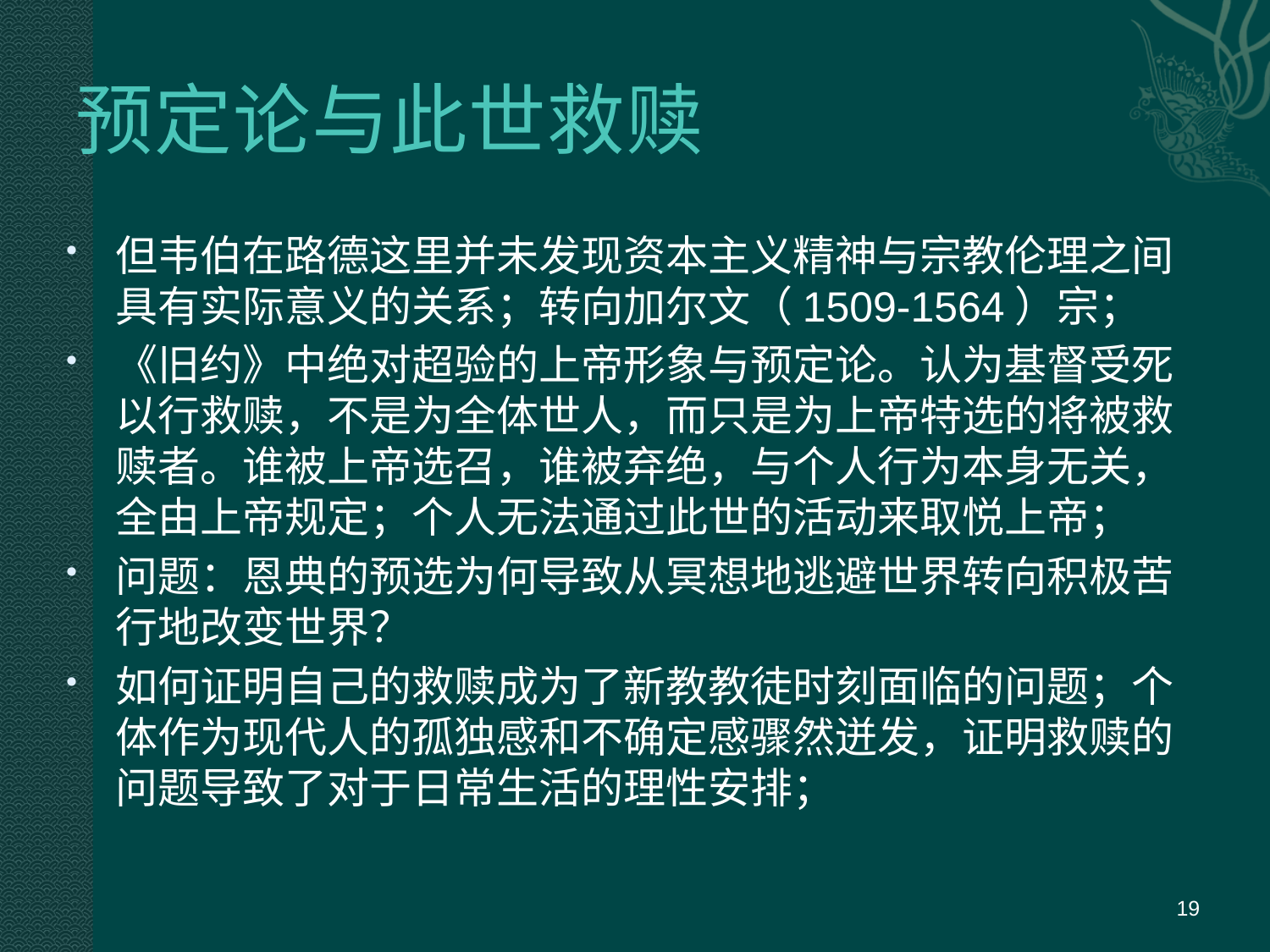

# 预定论与此世救赎
但韦伯在路德这里并未发现资本主义精神与宗教伦理之间具有实际意义的关系；转向加尔文（1509-1564）宗；
《旧约》中绝对超验的上帝形象与预定论。认为基督受死以行救赎，不是为全体世人，而只是为上帝特选的将被救赎者。谁被上帝选召，谁被弃绝，与个人行为本身无关，全由上帝规定；个人无法通过此世的活动来取悦上帝；
问题：恩典的预选为何导致从冥想地逃避世界转向积极苦行地改变世界？
如何证明自己的救赎成为了新教教徒时刻面临的问题；个体作为现代人的孤独感和不确定感骤然迸发，证明救赎的问题导致了对于日常生活的理性安排；

19